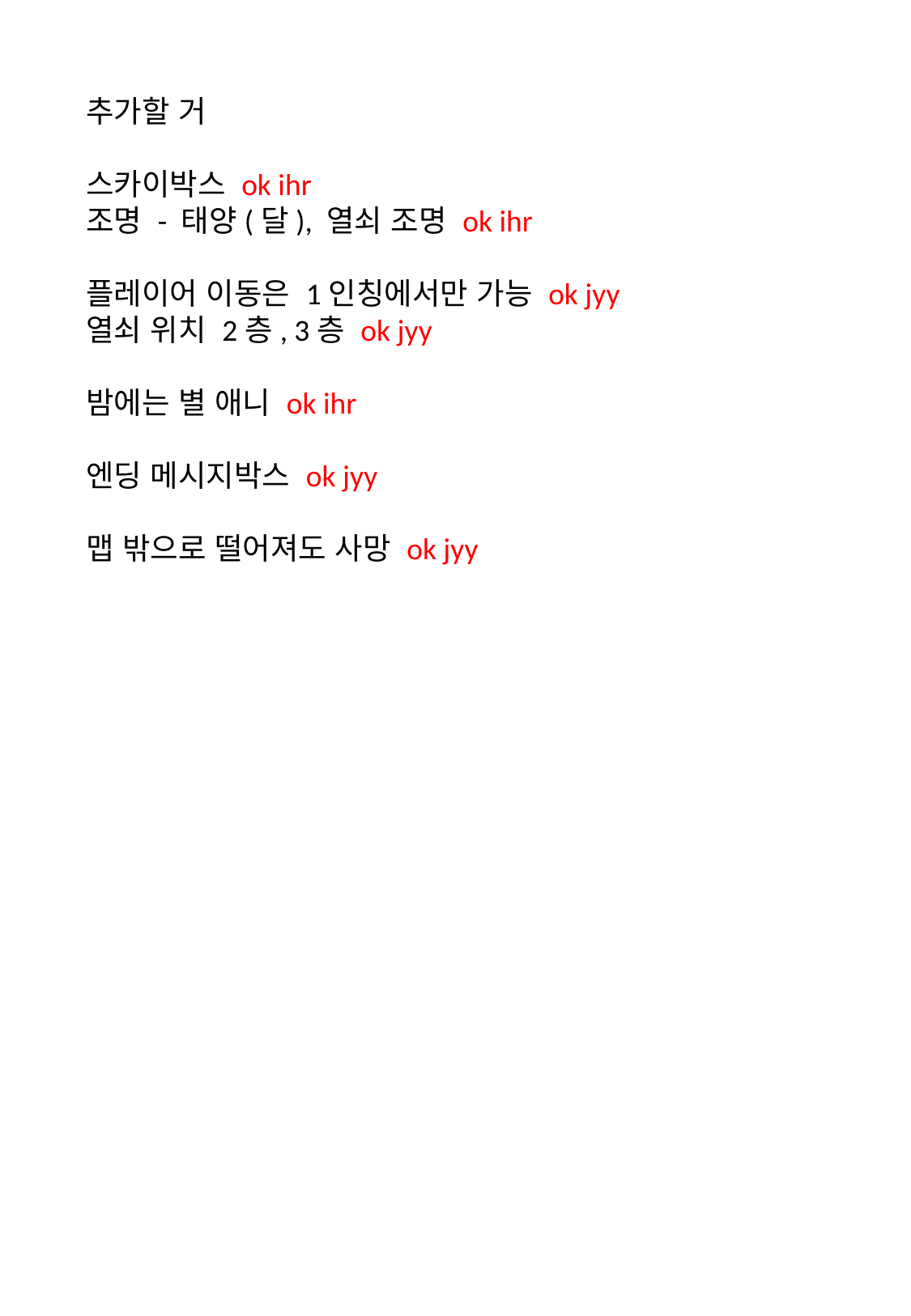

추가할 거

스카이박스 ok ihr
조명 - 태양(달), 열쇠 조명 ok ihr

플레이어 이동은 1인칭에서만 가능 ok jyy
열쇠 위치 2층, 3층 ok jyy

밤에는 별 애니 ok ihr

엔딩 메시지박스 ok jyy

맵 밖으로 떨어져도 사망 ok jyy